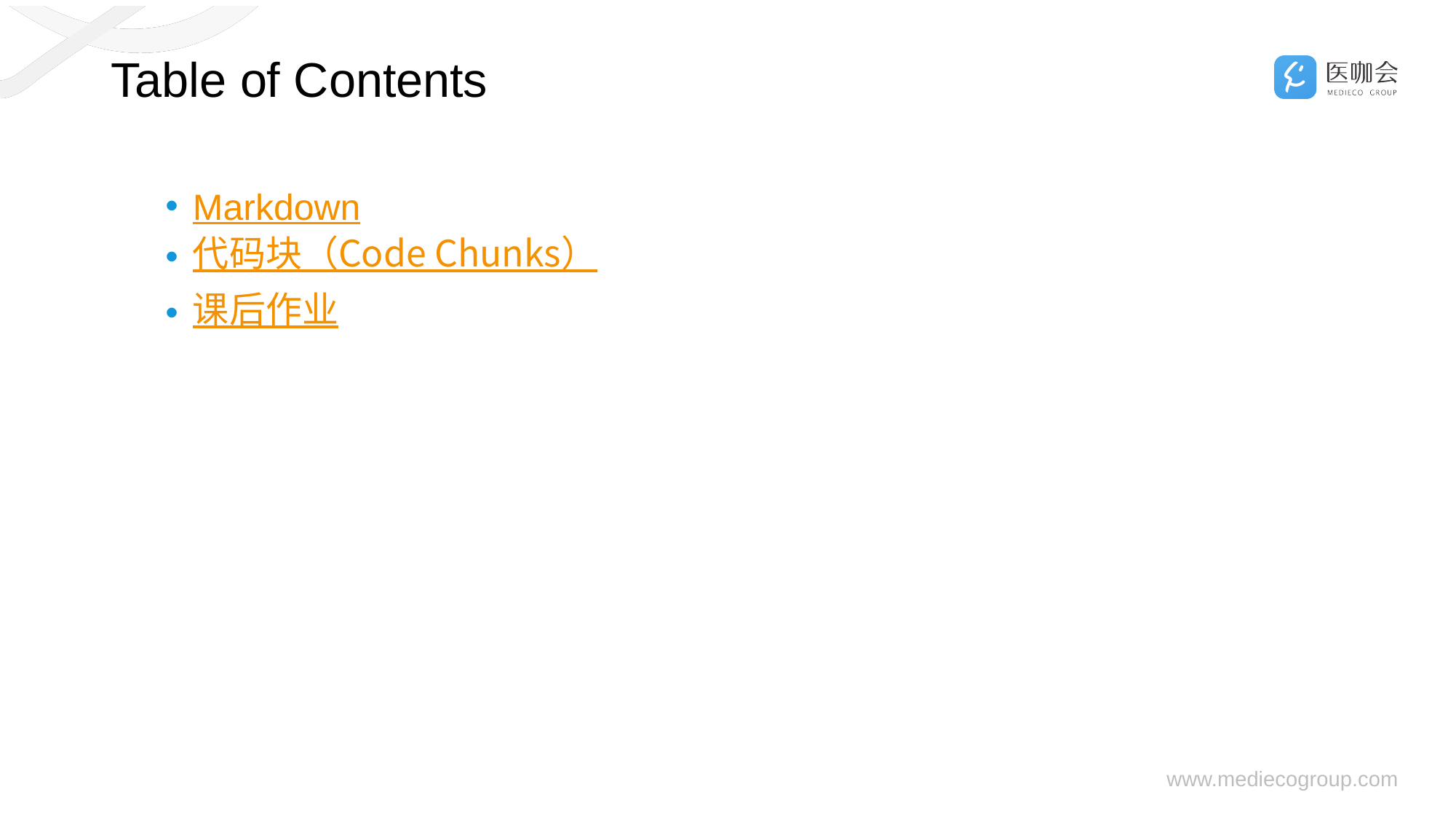

# Table of Contents
Markdown
代码块（Code Chunks）
课后作业